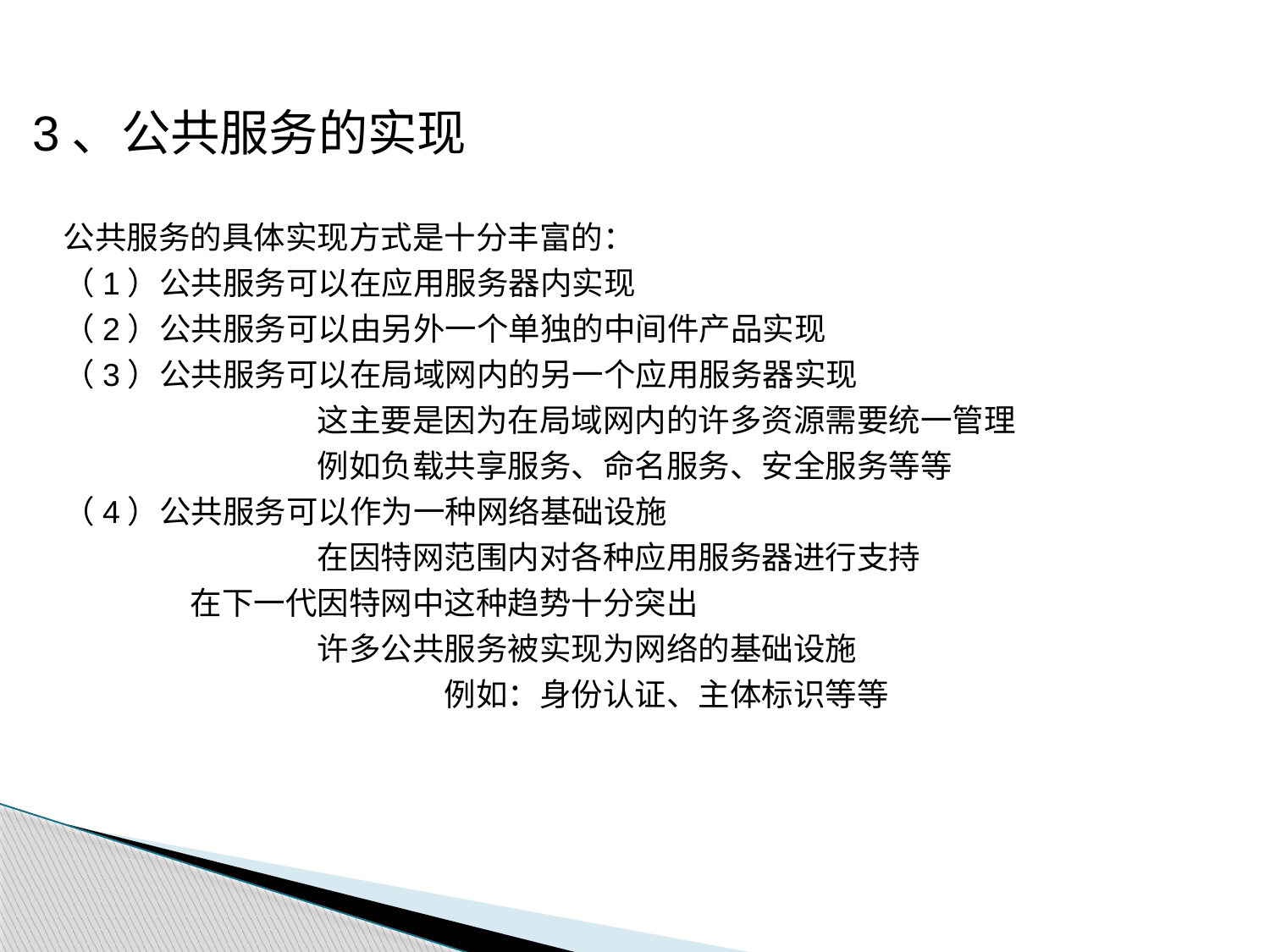

3、公共服务的实现
公共服务的具体实现方式是十分丰富的：
（1）公共服务可以在应用服务器内实现
（2）公共服务可以由另外一个单独的中间件产品实现
（3）公共服务可以在局域网内的另一个应用服务器实现
		这主要是因为在局域网内的许多资源需要统一管理
		例如负载共享服务、命名服务、安全服务等等
（4）公共服务可以作为一种网络基础设施
		在因特网范围内对各种应用服务器进行支持
	在下一代因特网中这种趋势十分突出
		许多公共服务被实现为网络的基础设施
			例如：身份认证、主体标识等等